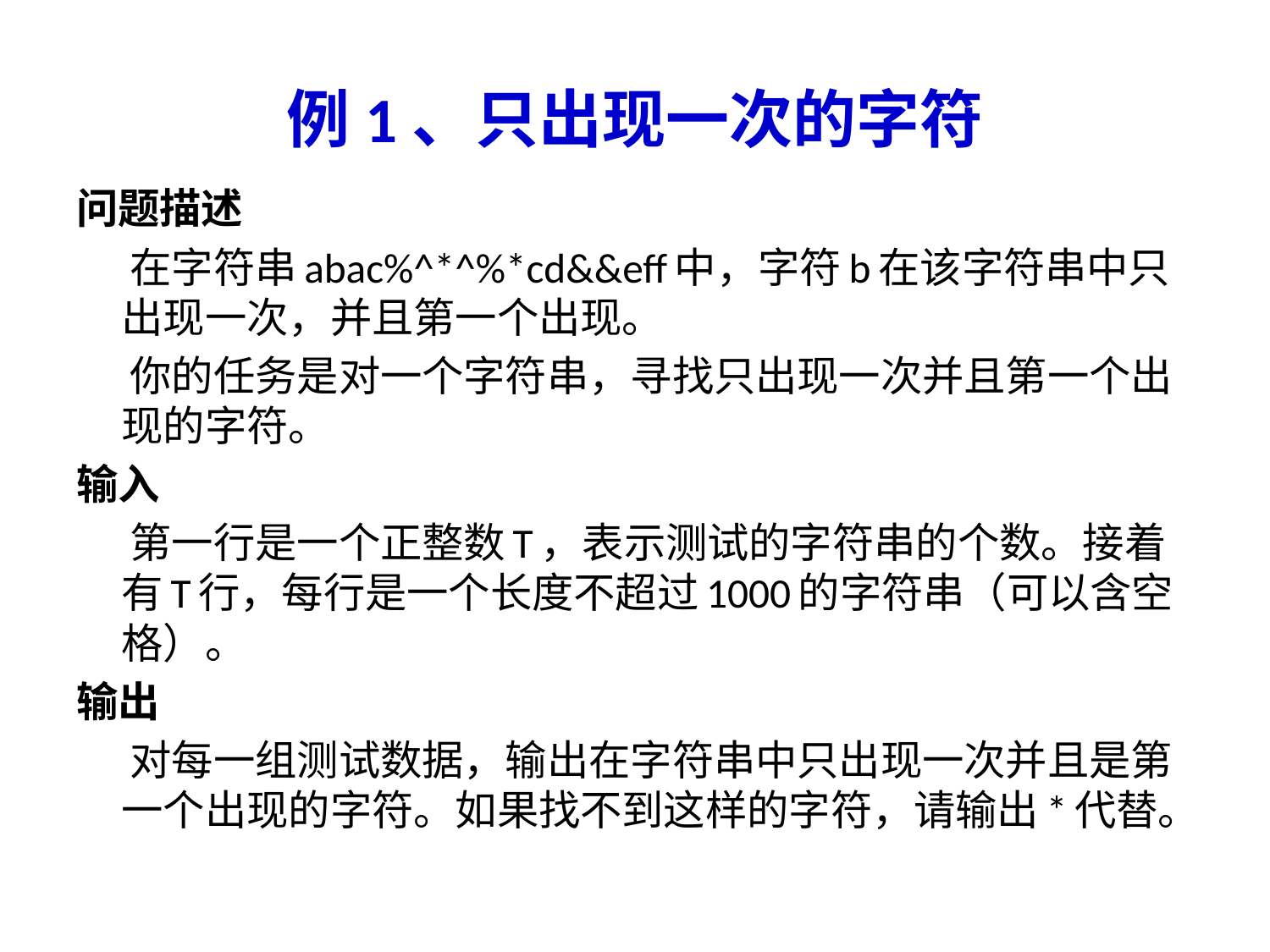

# 例1、只出现一次的字符
问题描述
     在字符串abac%^*^%*cd&&eff中，字符b在该字符串中只出现一次，并且第一个出现。
     你的任务是对一个字符串，寻找只出现一次并且第一个出现的字符。
输入
     第一行是一个正整数T，表示测试的字符串的个数。接着有T行，每行是一个长度不超过1000的字符串（可以含空格）。
输出
     对每一组测试数据，输出在字符串中只出现一次并且是第一个出现的字符。如果找不到这样的字符，请输出*代替。